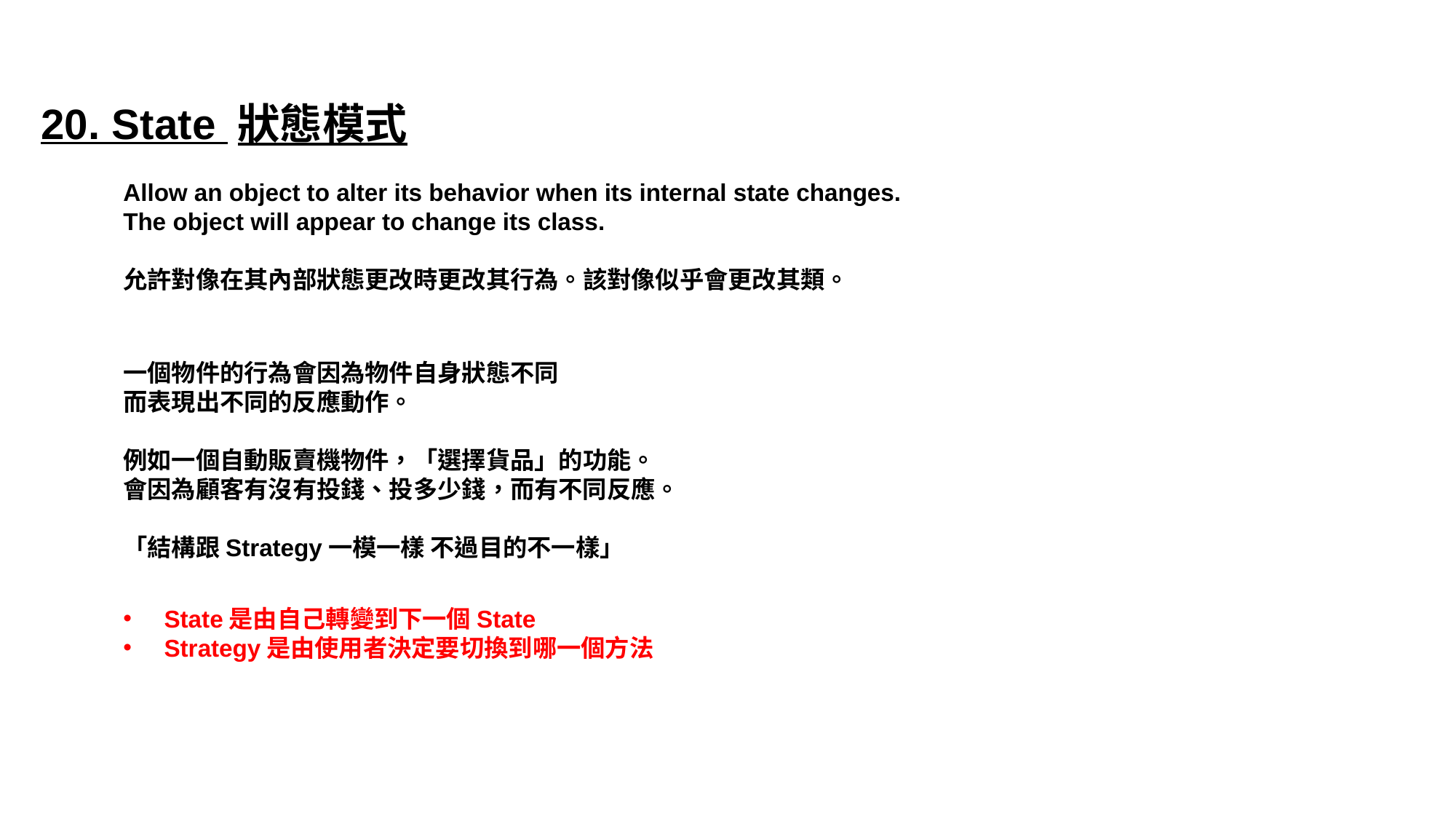

20. State 狀態模式
Allow an object to alter its behavior when its internal state changes.
The object will appear to change its class.

允許對像在其內部狀態更改時更改其行為。該對像似乎會更改其類。
一個物件的行為會因為物件自身狀態不同
而表現出不同的反應動作。

例如一個自動販賣機物件，「選擇貨品」的功能。
會因為顧客有沒有投錢、投多少錢，而有不同反應。

「結構跟Strategy一模一樣 不過目的不一樣」

State是由自己轉變到下一個State
Strategy是由使用者決定要切換到哪一個方法